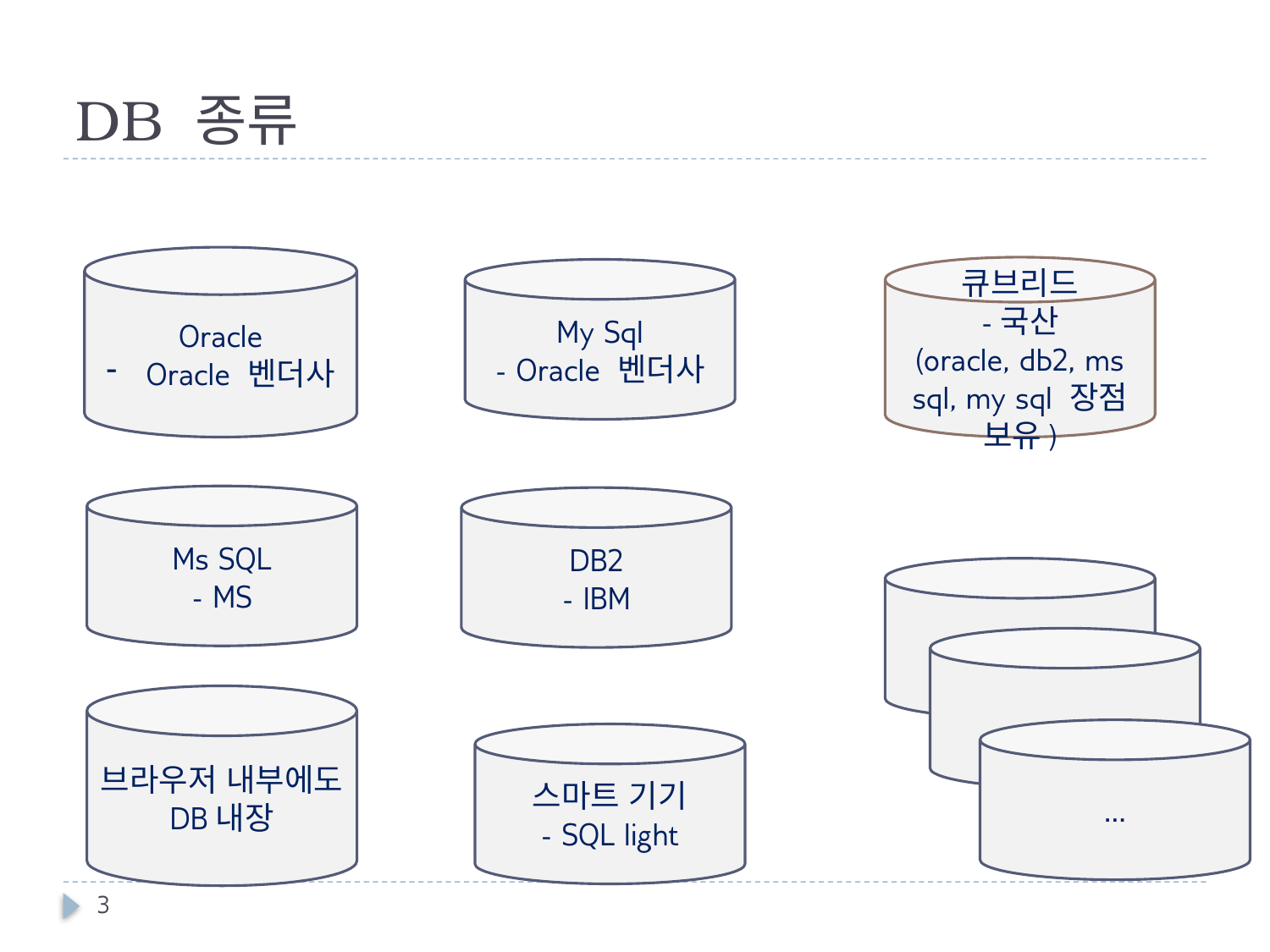

# DB 종류
Oracle
Oracle 벤더사
큐브리드
-국산
(oracle, db2, ms sql, my sql 장점 보유)
My Sql
- Oracle 벤더사
Ms SQL
- MS
DB2
- IBM
- IBM

- IBM
브라우저 내부에도 DB내장
...
스마트 기기
- SQL light
3